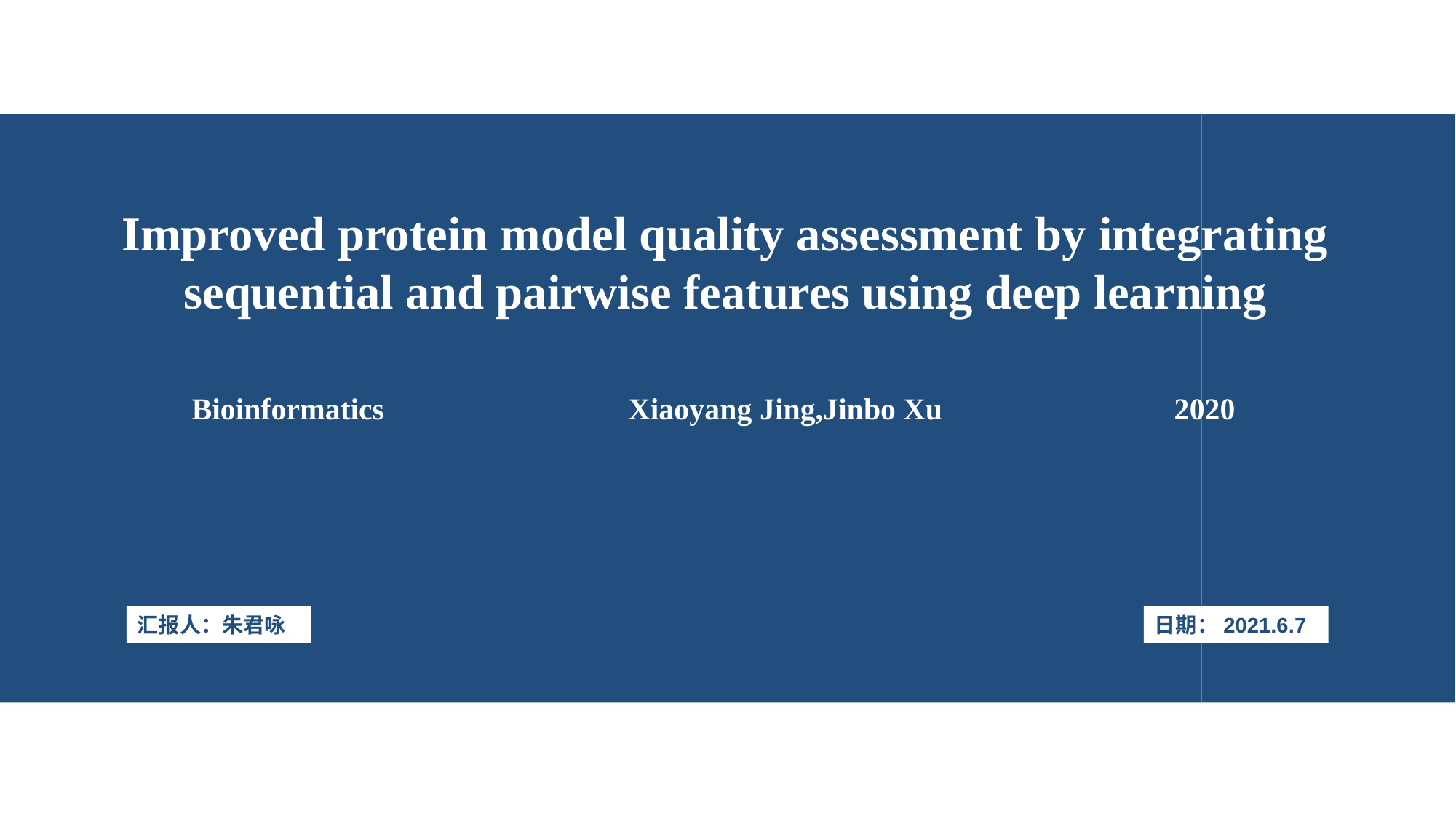

Improved protein model quality assessment by integrating sequential and pairwise features using deep learning
Bioinformatics			Xiaoyang Jing,Jinbo Xu			2020
汇报人：朱君咏
日期：2021.6.7